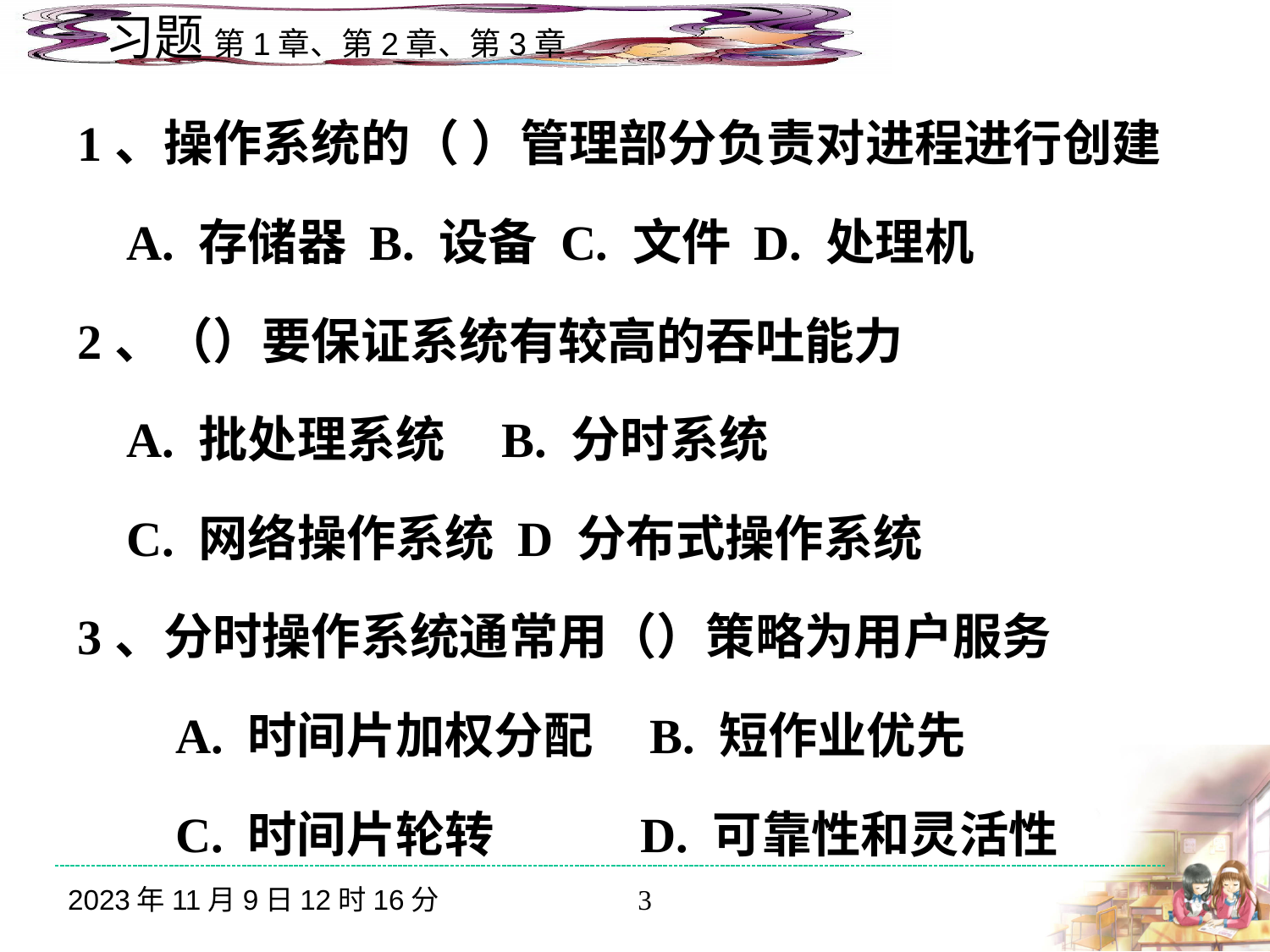

1、操作系统的（ ）管理部分负责对进程进行创建
    A. 存储器 B. 设备 C. 文件 D. 处理机
2、（）要保证系统有较高的吞吐能力
    A. 批处理系统    B. 分时系统
    C. 网络操作系统 D 分布式操作系统
3、分时操作系统通常用（）策略为用户服务
        A. 时间片加权分配    B. 短作业优先
        C. 时间片轮转            D. 可靠性和灵活性

2023年11月9日12时16分
3